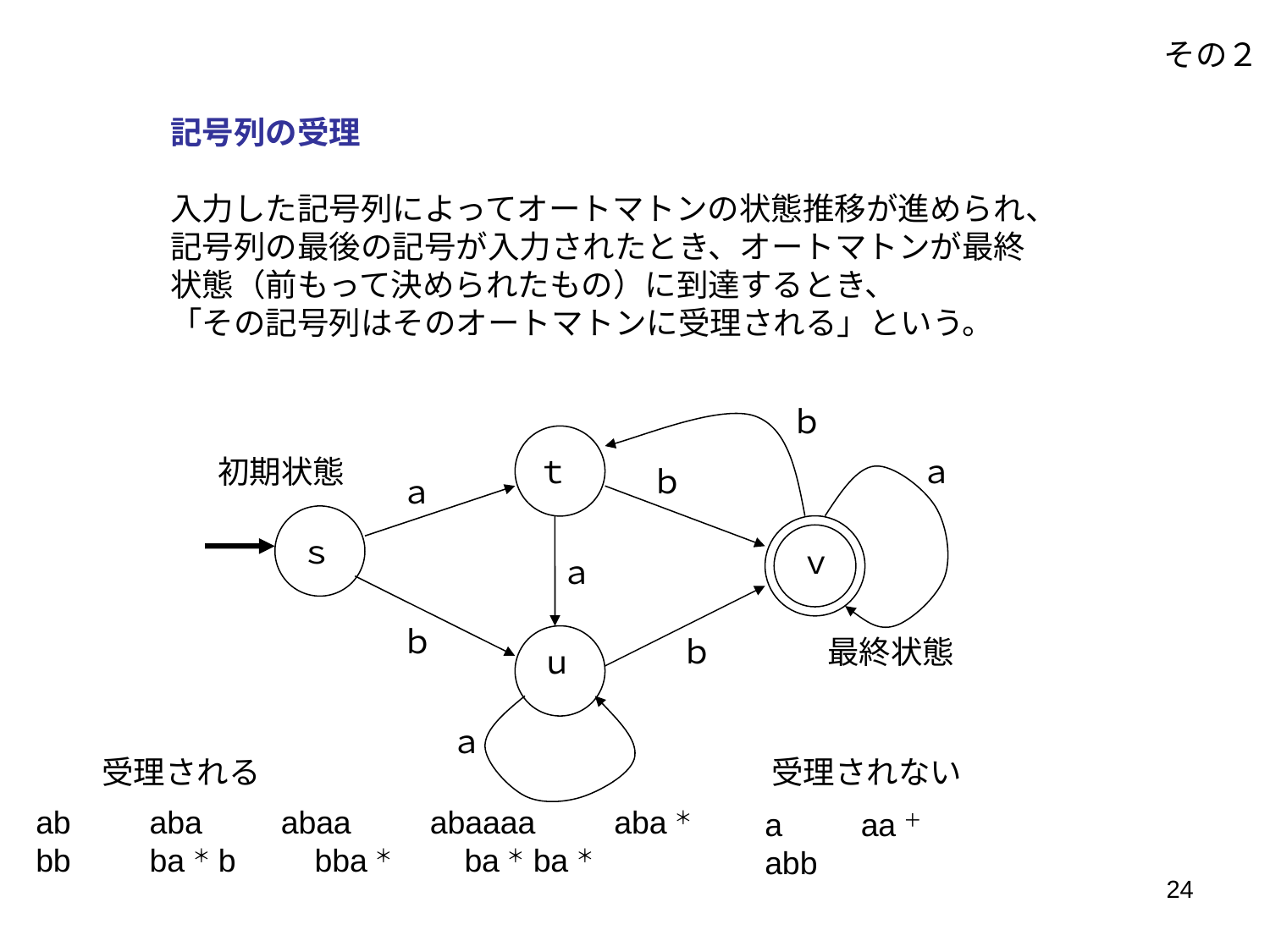

その２
記号列の受理

入力した記号列によってオートマトンの状態推移が進められ、
記号列の最後の記号が入力されたとき、オートマトンが最終
状態（前もって決められたもの）に到達するとき、
「その記号列はそのオートマトンに受理される」という。

ｂ

初期状態
ｔ
ａ
ｂ

ａ

ｓ
ｖ

ａ

ｂ

ｂ
最終状態
ｕ

ａ
受理される
受理されない
ab　　aba　　abaa　　abaaaa　　aba＊
bb　　ba＊b　　bba＊　　ba＊ba＊
a　　aa＋　　abb
24